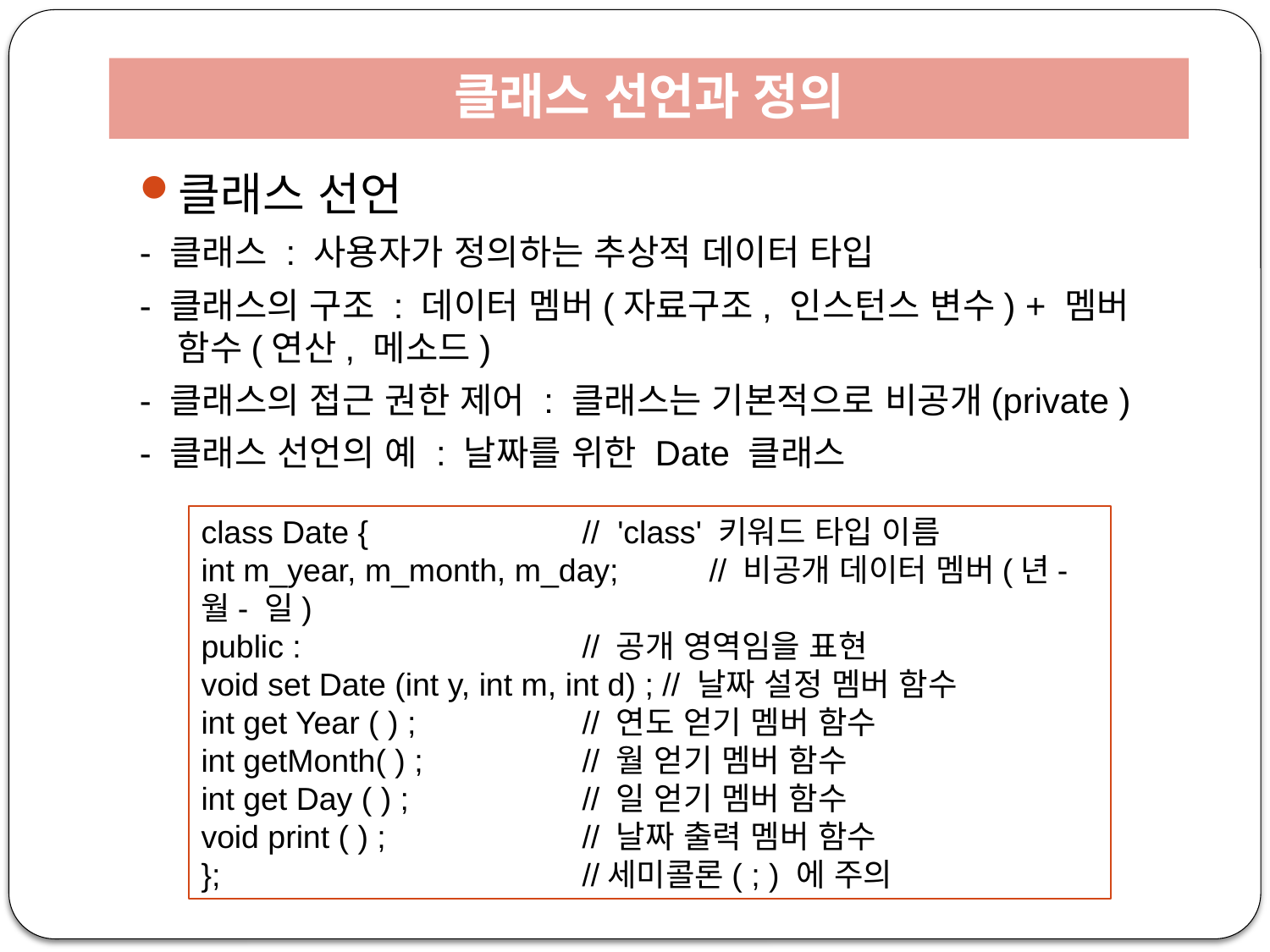

# 클래스 선언과 정의
클래스 선언
- 클래스 : 사용자가 정의하는 추상적 데이터 타입
- 클래스의 구조 : 데이터 멤버(자료구조, 인스턴스 변수) + 멤버 함수(연산, 메소드)
- 클래스의 접근 권한 제어 : 클래스는 기본적으로 비공개(private )
- 클래스 선언의 예 : 날짜를 위한 Date 클래스

class Date {		//  'class' 키워드 타입 이름
int m_year, m_month, m_day; 	// 비공개 데이터 멤버(년- 월- 일)
public : 			// 공개 영역임을 표현
void set Date (int y, int m, int d) ; // 날짜 설정 멤버 함수
int get Year ( ) ; 		// 연도 얻기 멤버 함수
int getMonth( ) ; 		// 월 얻기 멤버 함수
int get Day ( ) ; 		// 일 얻기 멤버 함수
void print ( ) ; 		// 날짜 출력 멤버 함수
}; 			//세미콜론( ; ) 에 주의